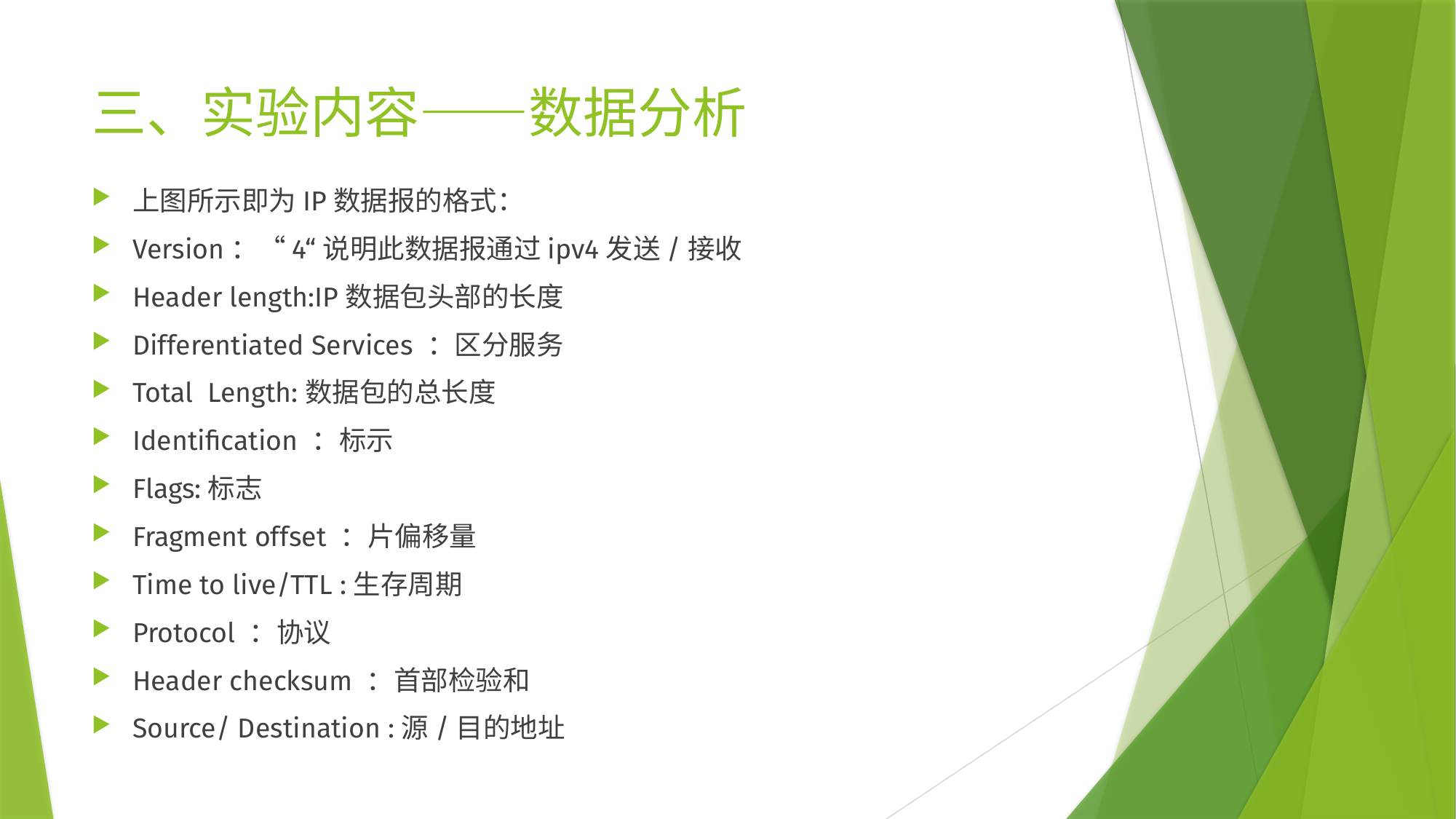

# 三、实验内容——数据分析
上图所示即为IP数据报的格式：
Version：“4“说明此数据报通过ipv4发送/接收
Header length:IP数据包头部的长度
Differentiated Services ：区分服务
Total  Length:数据包的总长度
Identification ：标示
Flags:标志
Fragment offset ：片偏移量
Time to live/TTL :生存周期
Protocol ：协议
Header checksum ：首部检验和
Source/ Destination :源/目的地址